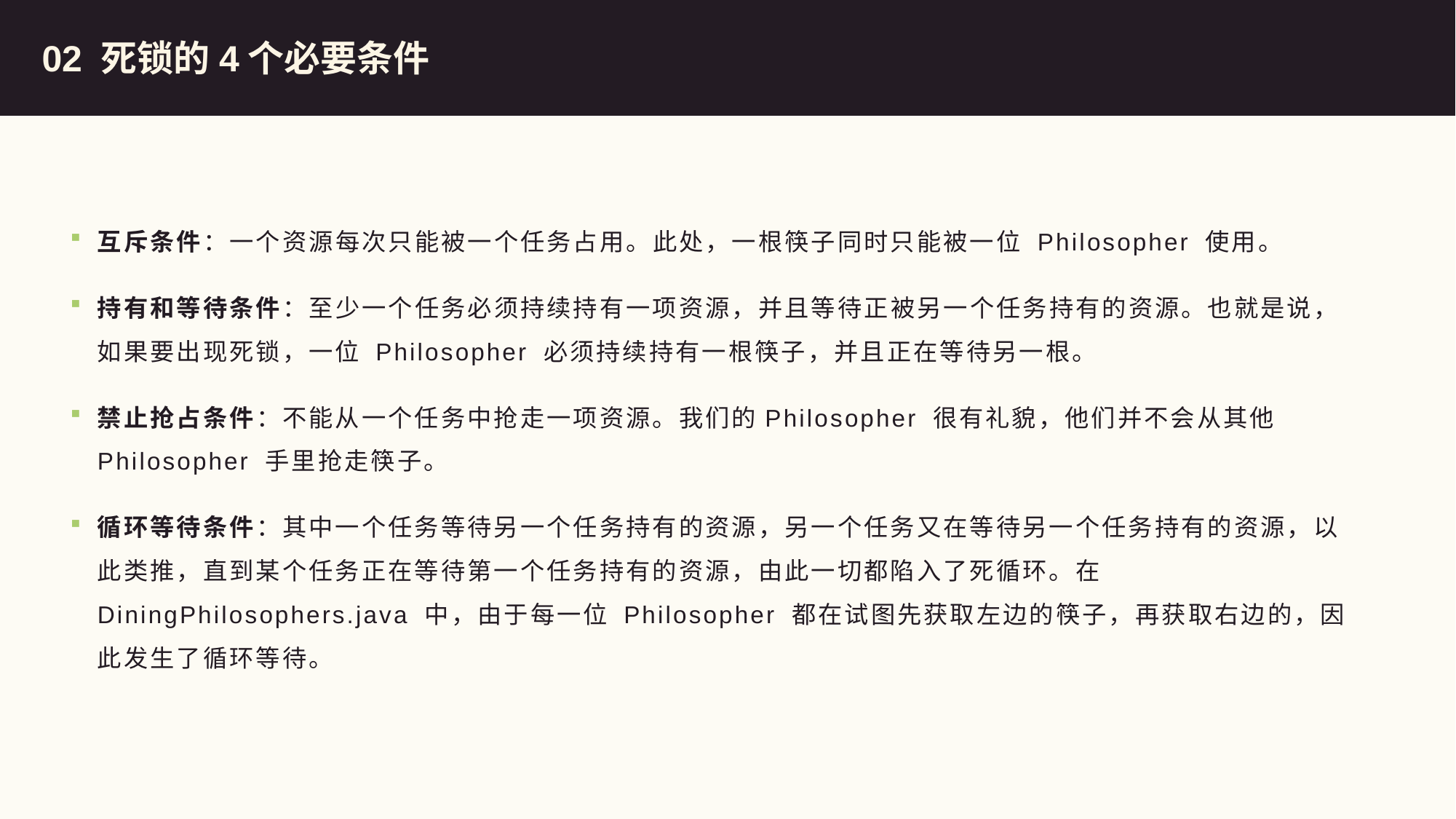

总结
02 死锁的4个必要条件
互斥条件：一个资源每次只能被一个任务占用。此处，一根筷子同时只能被一位 Philosopher 使用。
持有和等待条件：至少一个任务必须持续持有一项资源，并且等待正被另一个任务持有的资源。也就是说，如果要出现死锁，一位 Philosopher 必须持续持有一根筷子，并且正在等待另一根。
禁止抢占条件：不能从一个任务中抢走一项资源。我们的Philosopher 很有礼貌，他们并不会从其他 Philosopher 手里抢走筷子。
循环等待条件：其中一个任务等待另一个任务持有的资源，另一个任务又在等待另一个任务持有的资源，以此类推，直到某个任务正在等待第一个任务持有的资源，由此一切都陷入了死循环。在 DiningPhilosophers.java 中，由于每一位 Philosopher 都在试图先获取左边的筷子，再获取右边的，因此发生了循环等待。